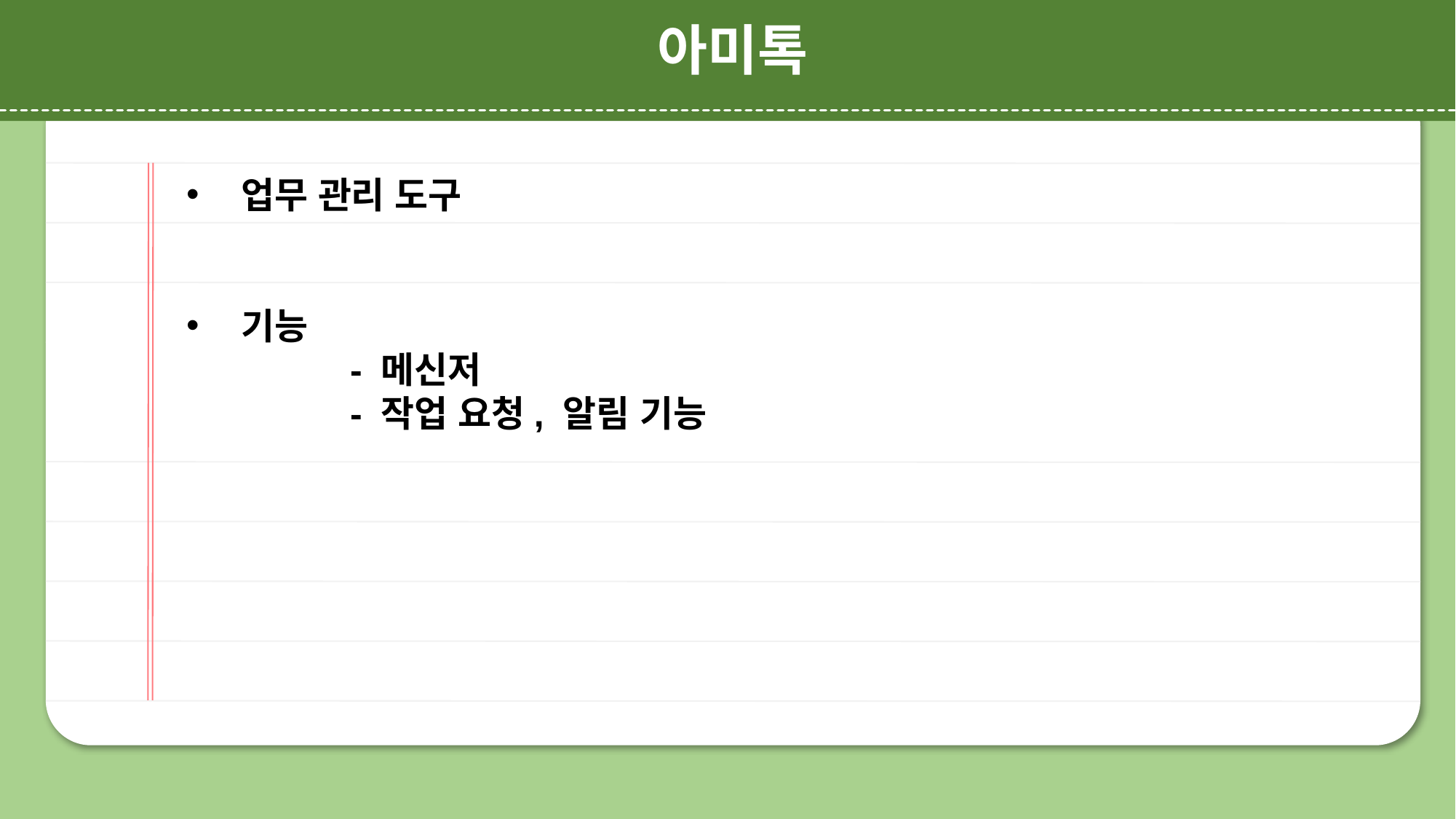

아미톡
아미톡

업무 관리 도구

기능
	- 메신저
 	- 작업 요청, 알림 기능